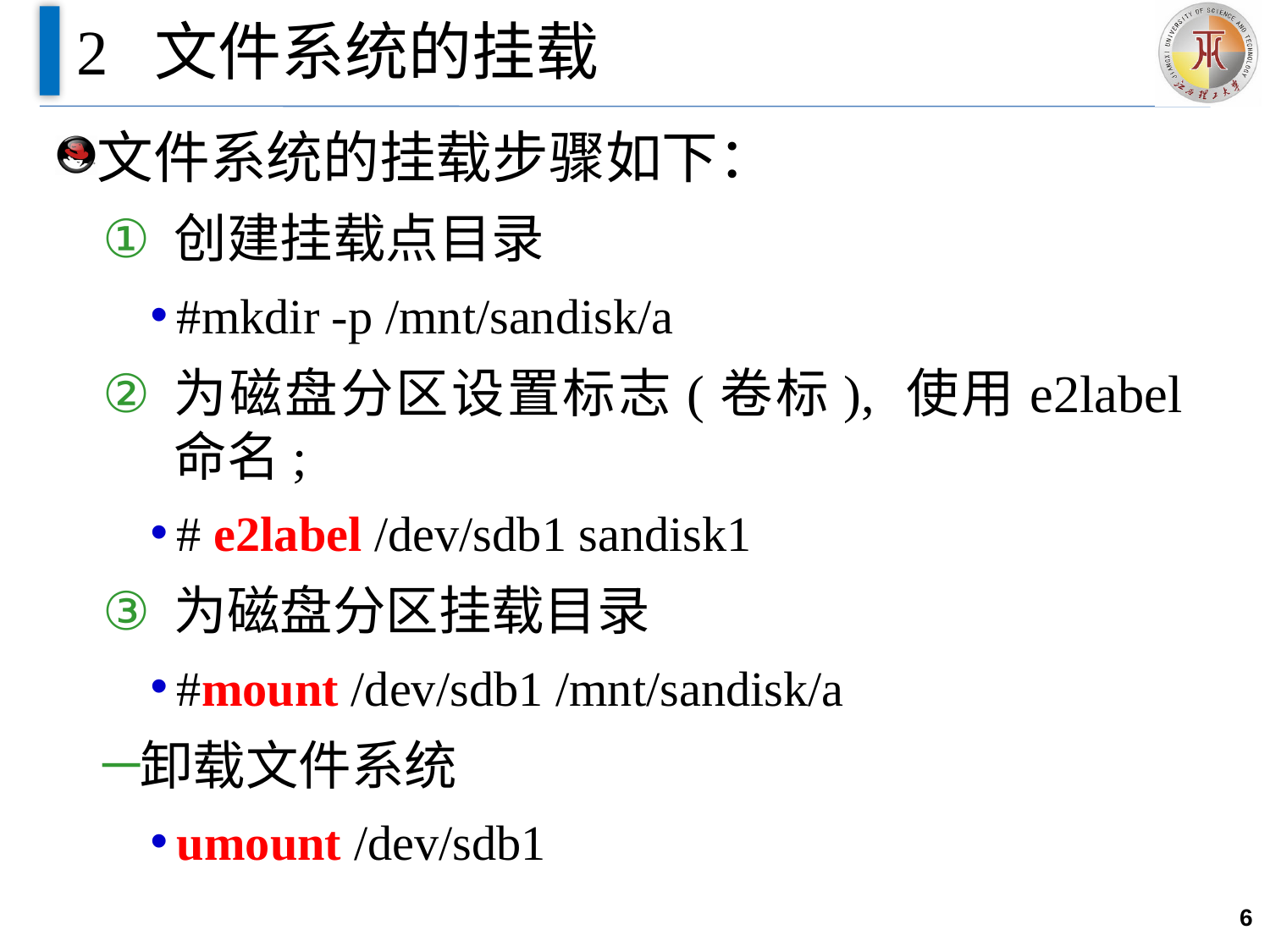

# 2  文件系统的挂载
文件系统的挂载步骤如下：
创建挂载点目录
#mkdir -p /mnt/sandisk/a
为磁盘分区设置标志(卷标), 使用e2label命名;
# e2label /dev/sdb1 sandisk1
为磁盘分区挂载目录
#mount /dev/sdb1 /mnt/sandisk/a
卸载文件系统
umount /dev/sdb1

6